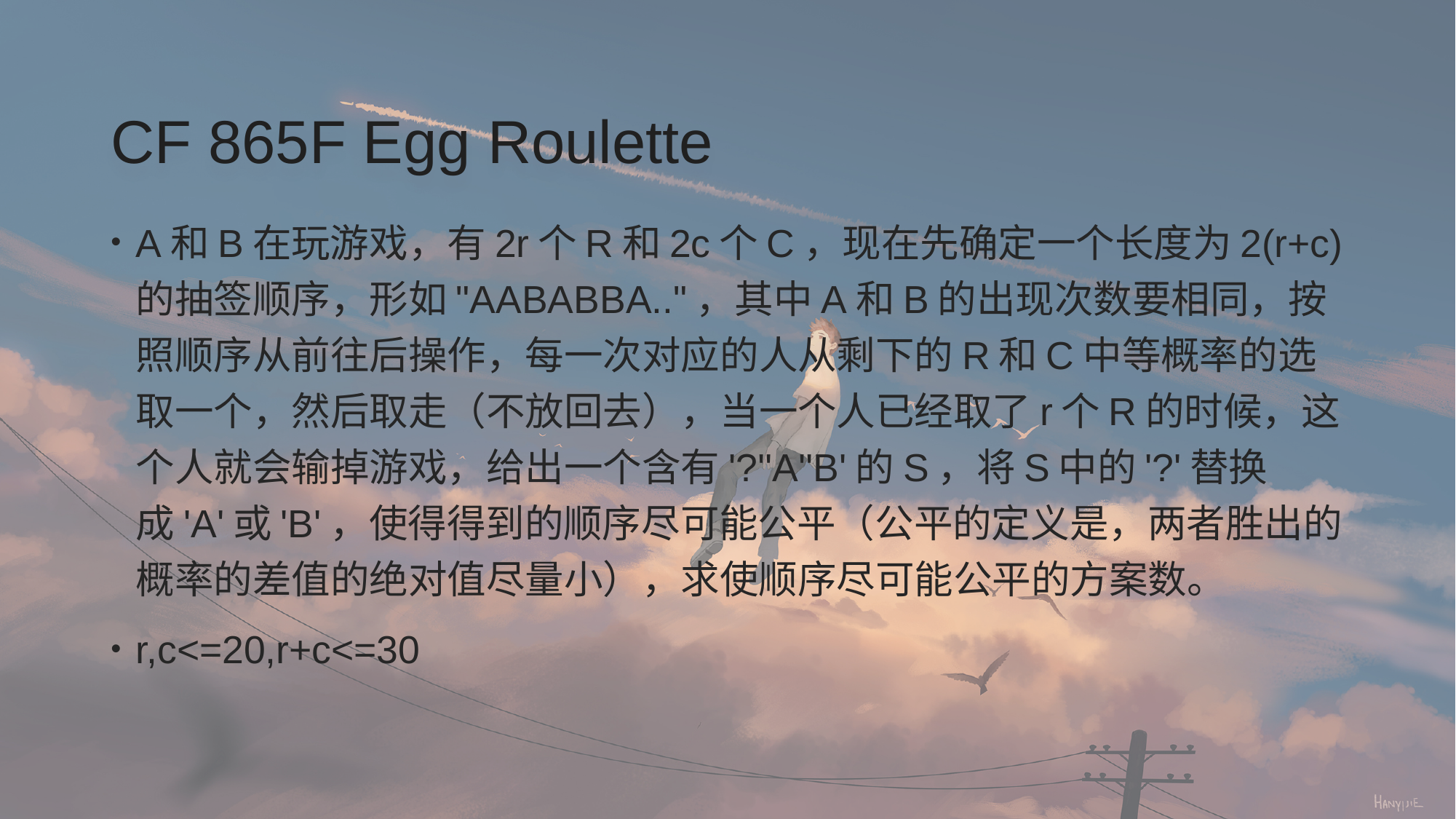

# CF 865F Egg Roulette
A和B在玩游戏，有2r个R和2c个C，现在先确定一个长度为2(r+c)的抽签顺序，形如"AABABBA.."，其中A和B的出现次数要相同，按照顺序从前往后操作，每一次对应的人从剩下的R和C中等概率的选取一个，然后取走（不放回去），当一个人已经取了r个R的时候，这个人就会输掉游戏，给出一个含有'?''A''B'的S，将S中的'?'替换成'A'或'B'，使得得到的顺序尽可能公平（公平的定义是，两者胜出的概率的差值的绝对值尽量小），求使顺序尽可能公平的方案数。
r,c<=20,r+c<=30